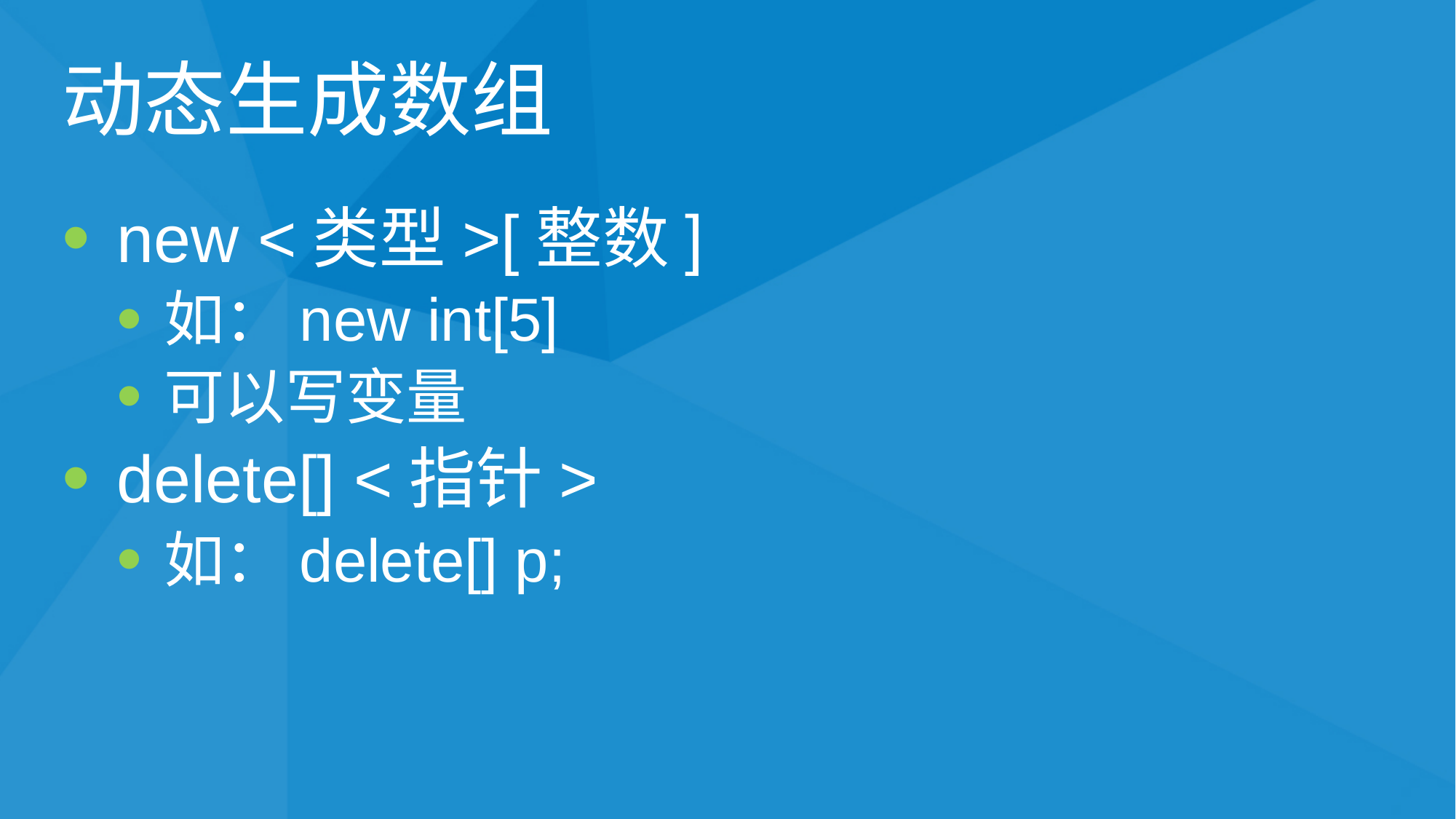

# 动态生成数组
new <类型>[整数]
如：new int[5]
可以写变量
delete[] <指针>
如：delete[] p;